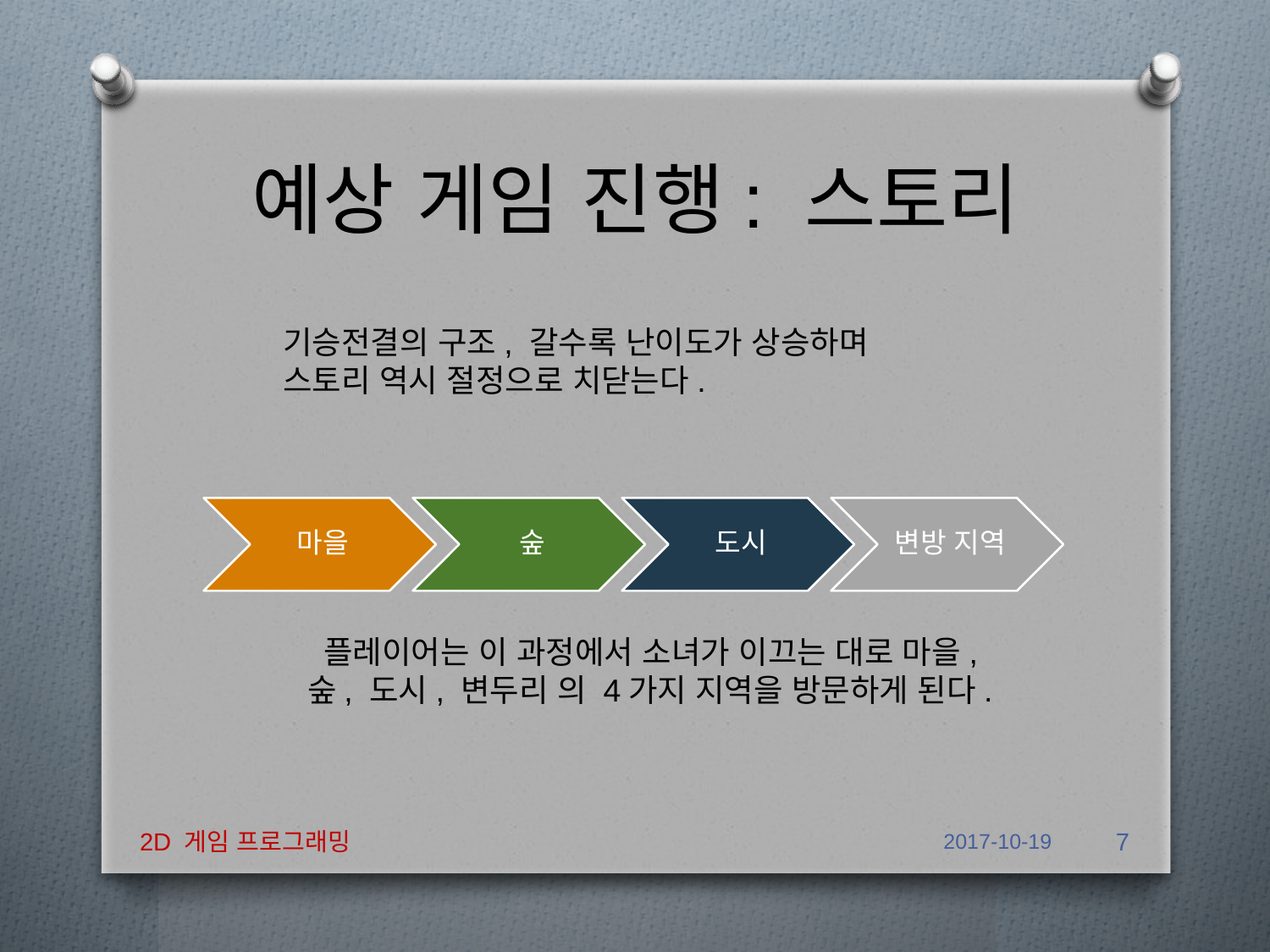

# 예상 게임 진행: 스토리
마을
숲
도시
변방 지역
기승전결의 구조, 갈수록 난이도가 상승하며
스토리 역시 절정으로 치닫는다.
 플레이어는 이 과정에서 소녀가 이끄는 대로 마을, 숲, 도시, 변두리 의 4가지 지역을 방문하게 된다.
2D 게임 프로그래밍
2017-10-19
7